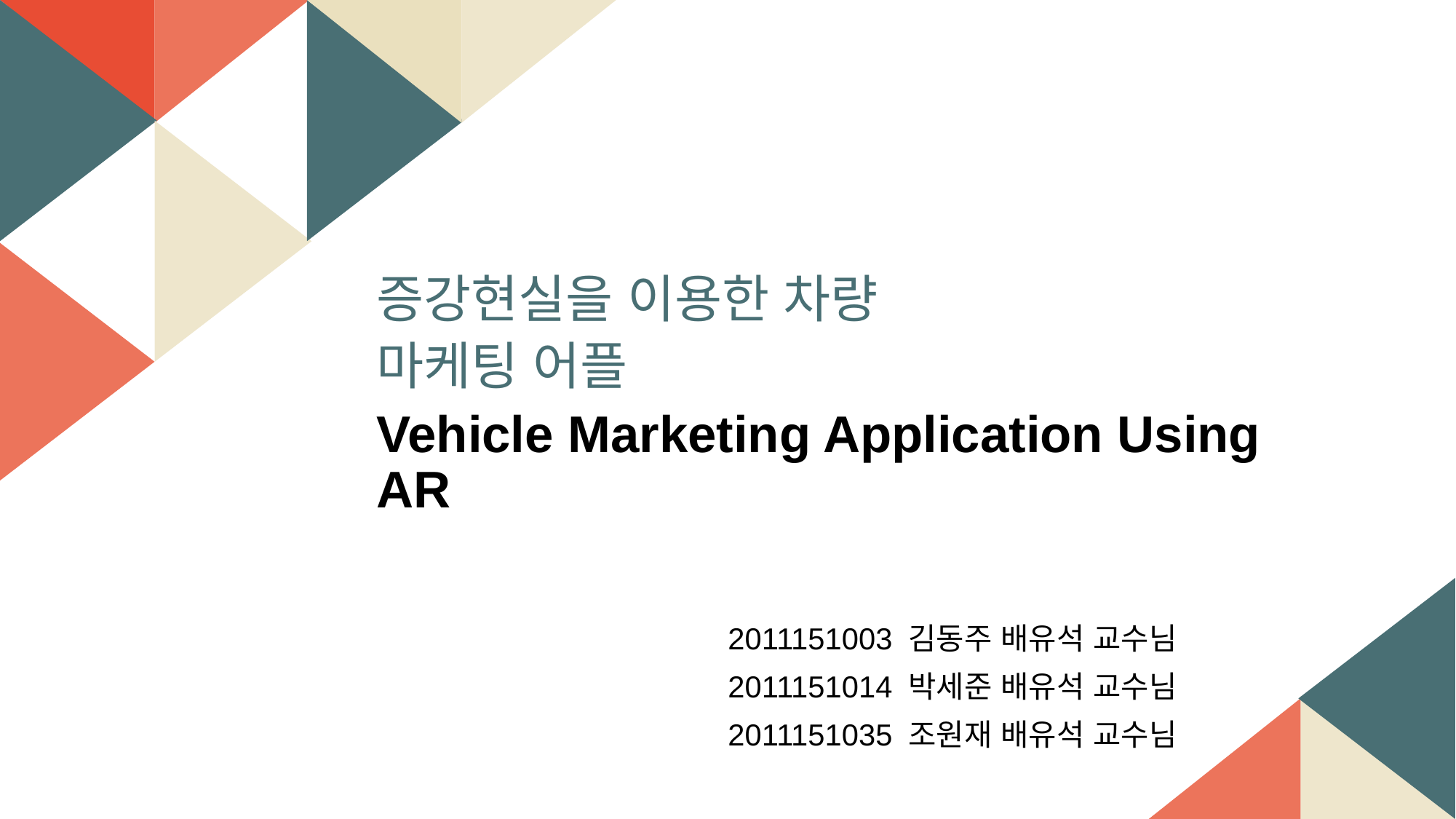

증강현실을 이용한 차량
마케팅 어플
Vehicle Marketing Application Using AR

2011151003 김동주 배유석 교수님
2011151014 박세준 배유석 교수님
2011151035 조원재 배유석 교수님